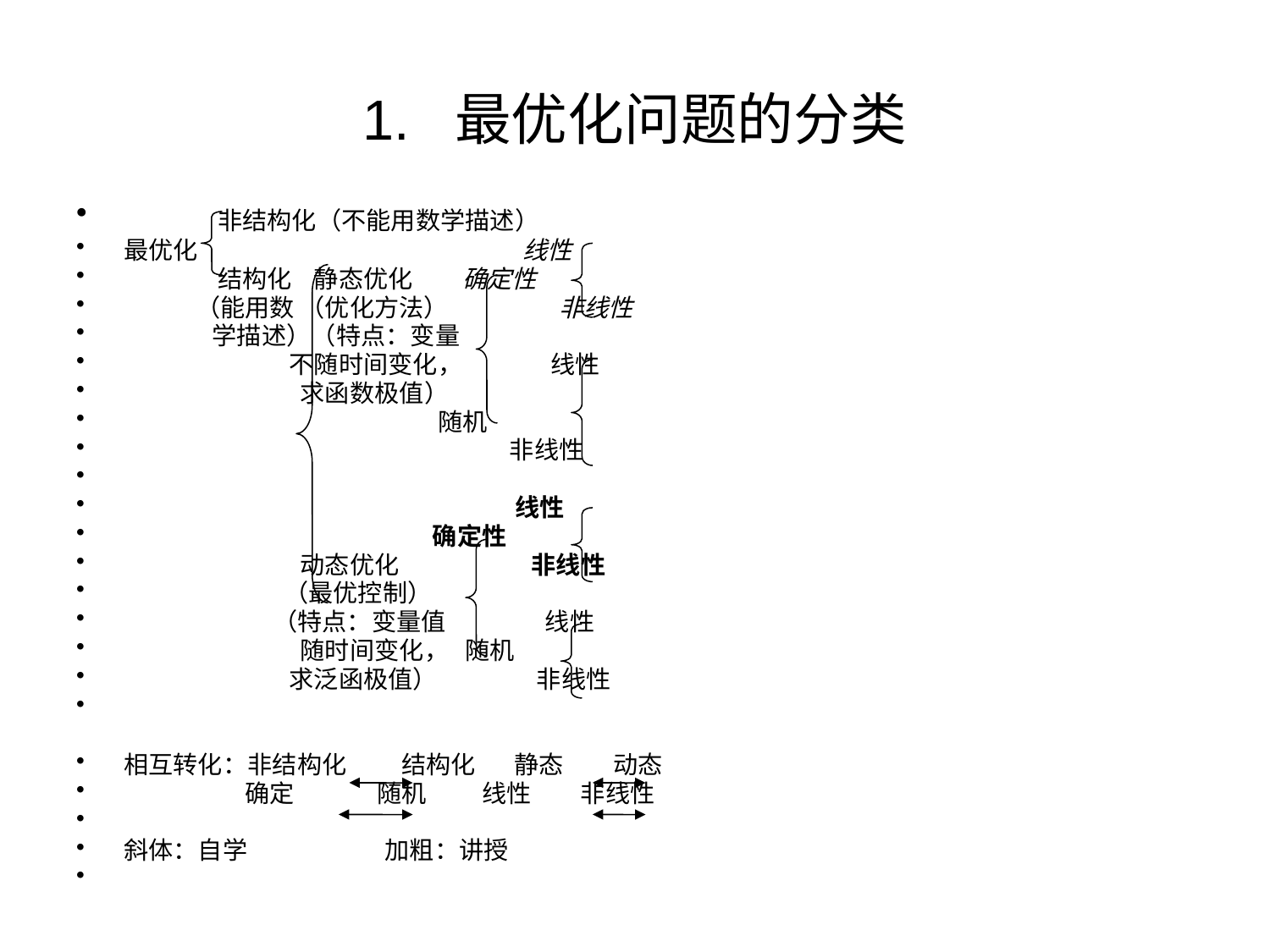

# 1.  最优化问题的分类

            非结构化（不能用数学描述）
最优化                                                           线性
                结构化    静态优化         确定性
            （能用数 （优化方法）                    非线性
               学描述）（特点：变量
                             不随时间变化，                线性
                               求函数极值）
                                                        随机
                                                                     非线性

                                                                      线性
                                                       确定性
                               动态优化                        非线性
                            （最优控制）
                          （特点：变量值                  线性
                               随时间变化，   随机
                             求泛函极值）                  非线性

相互转化：非结构化          结构化       静态         动态
                     确定               随机          线性         非线性

斜体：自学                         加粗：讲授